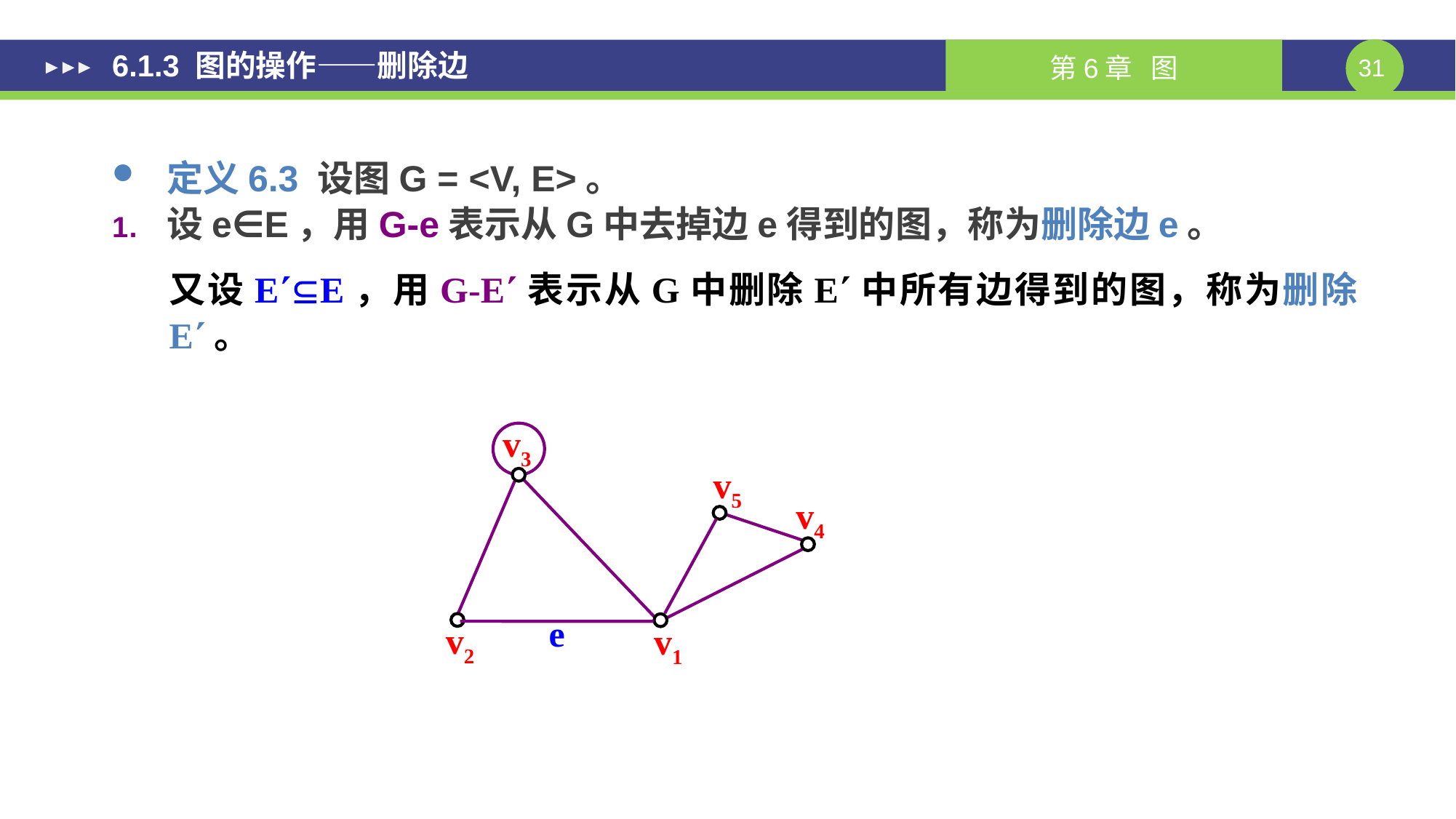

6.1.3 图的操作——删除边
定义6.3 设图G = <V, E>。
设e∈E，用G-e表示从G中去掉边e得到的图，称为删除边e。
又设E′⊆E，用G-E′表示从G中删除E′中所有边得到的图，称为删除E′。

v3
v5

v4

v2
v1
e